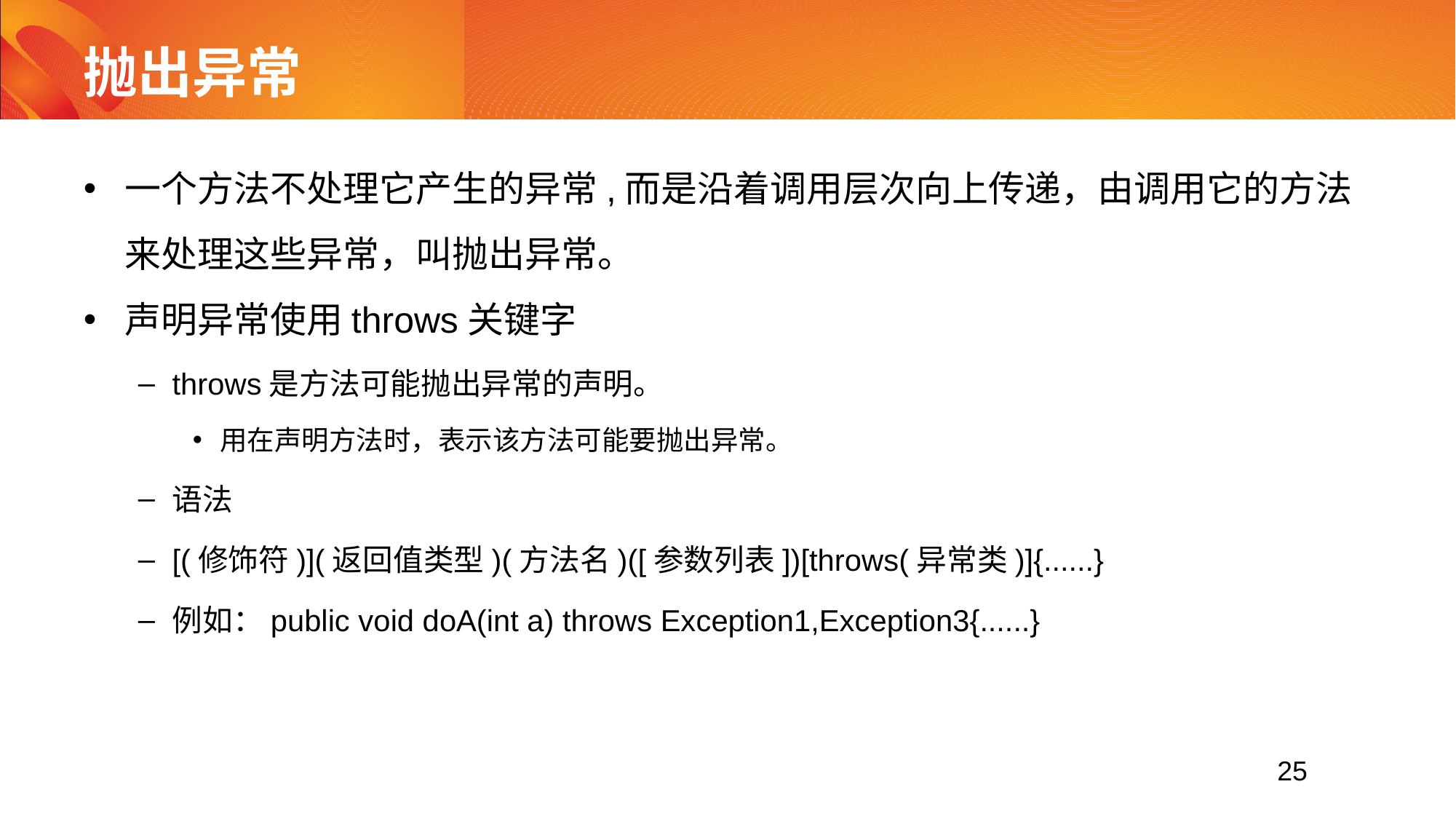

# 抛出异常
一个方法不处理它产生的异常,而是沿着调用层次向上传递，由调用它的方法来处理这些异常，叫抛出异常。
声明异常使用throws关键字
throws是方法可能抛出异常的声明。
用在声明方法时，表示该方法可能要抛出异常。
语法
[(修饰符)](返回值类型)(方法名)([参数列表])[throws(异常类)]{......}
例如：public void doA(int a) throws Exception1,Exception3{......}